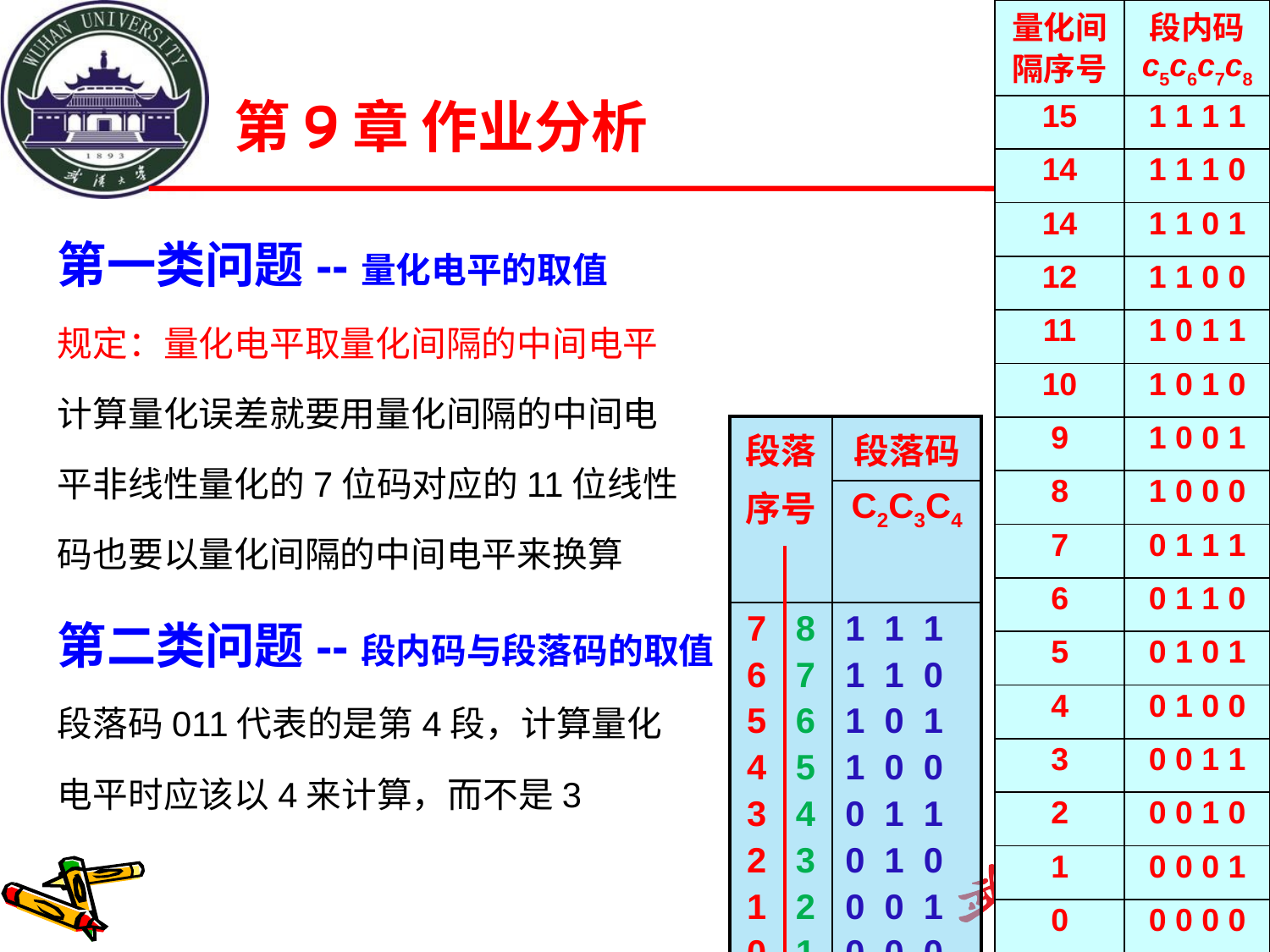

| 量化间 隔序号 | 段内码 c5c6c7c8 |
| --- | --- |
| 15 | 1 1 1 1 |
| 14 | 1 1 1 0 |
| 14 | 1 1 0 1 |
| 12 | 1 1 0 0 |
| 11 | 1 0 1 1 |
| 10 | 1 0 1 0 |
| 9 | 1 0 0 1 |
| 8 | 1 0 0 0 |
| 7 | 0 1 1 1 |
| 6 | 0 1 1 0 |
| 5 | 0 1 0 1 |
| 4 | 0 1 0 0 |
| 3 | 0 0 1 1 |
| 2 | 0 0 1 0 |
| 1 | 0 0 0 1 |
| 0 | 0 0 0 0 |
# 第9章 作业分析
第一类问题--量化电平的取值
规定：量化电平取量化间隔的中间电平
计算量化误差就要用量化间隔的中间电
平非线性量化的7位码对应的11位线性
码也要以量化间隔的中间电平来换算
第二类问题--段内码与段落码的取值
段落码011代表的是第4段，计算量化
电平时应该以4来计算，而不是3
| 段落 序号 | 段落码 |
| --- | --- |
|  | C2C3C4 |
| 7 8 6 7 5 6 4 5 3 4 2 3 1 2 0 1 | 1 1 1 1 1 0 1 0 1 1 0 0 0 1 1 0 1 0 0 0 1 0 0 0 |